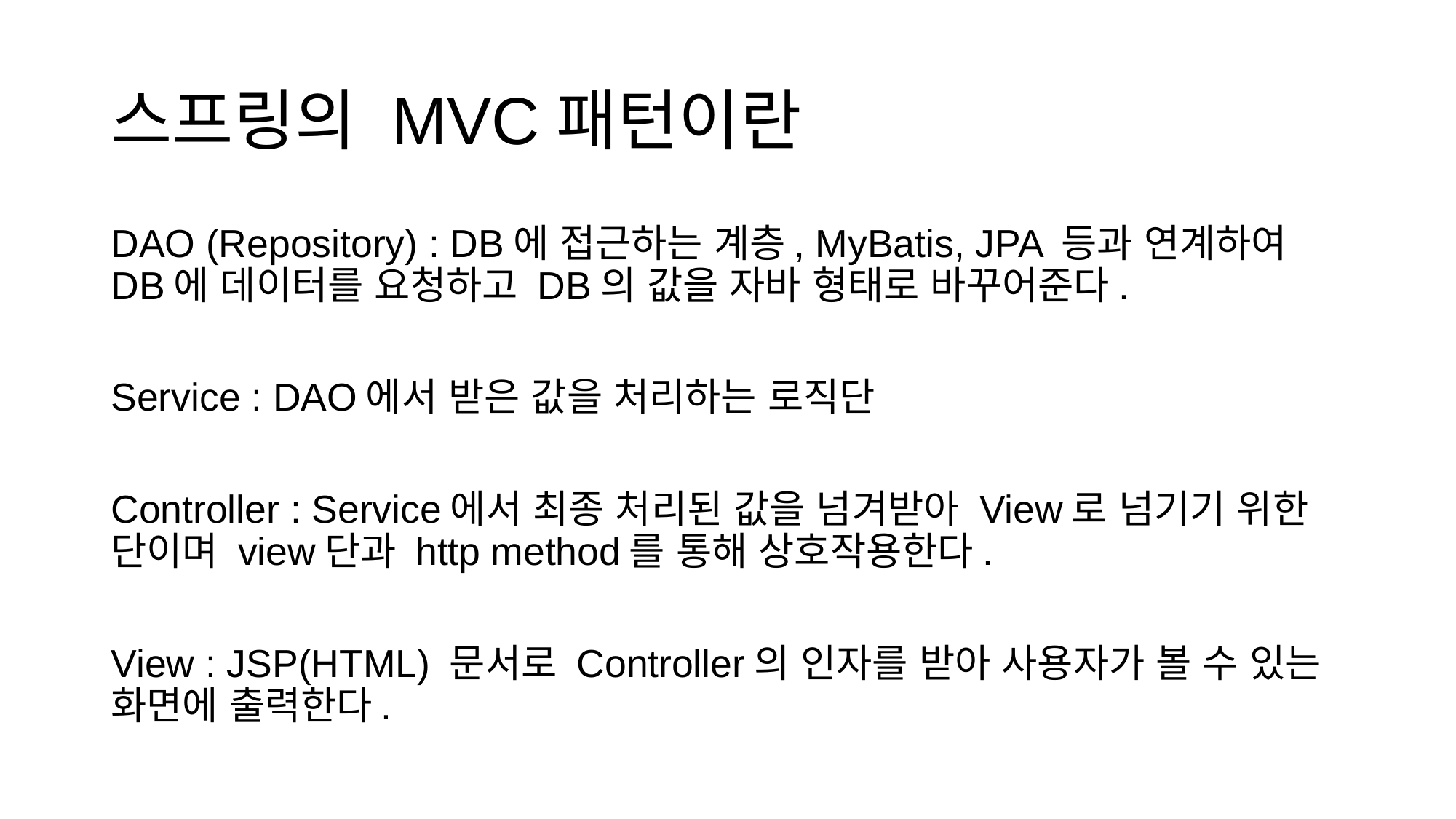

# 스프링의 MVC패턴이란
DAO (Repository) : DB에 접근하는 계층, MyBatis, JPA 등과 연계하여 DB에 데이터를 요청하고 DB의 값을 자바 형태로 바꾸어준다.

Service : DAO에서 받은 값을 처리하는 로직단

Controller : Service에서 최종 처리된 값을 넘겨받아 View로 넘기기 위한 단이며 view단과 http method를 통해 상호작용한다.

View : JSP(HTML) 문서로 Controller의 인자를 받아 사용자가 볼 수 있는 화면에 출력한다.